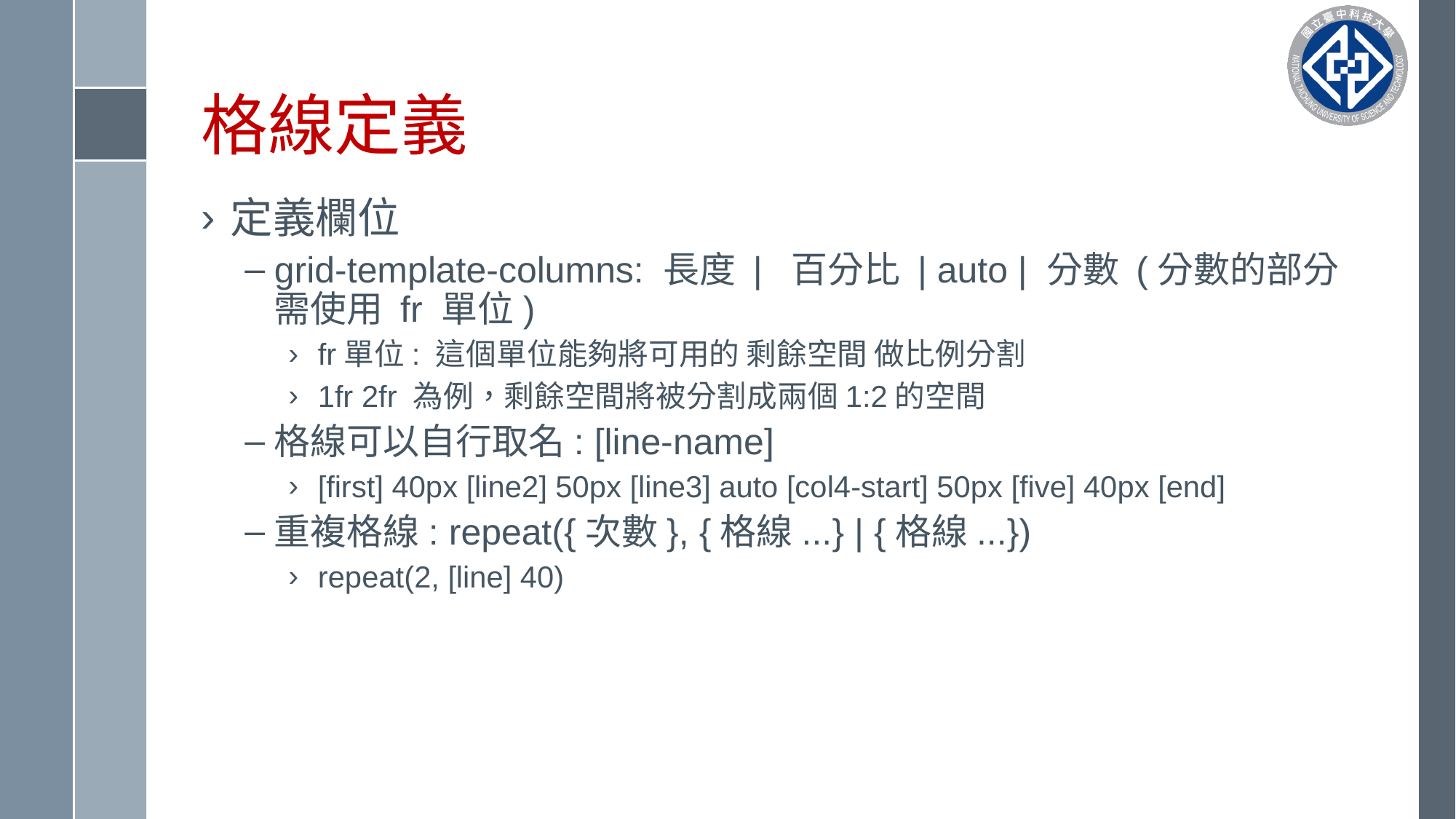

# 格線定義
定義欄位
grid-template-columns: 長度 |  百分比 | auto | 分數 (分數的部分需使用 fr 單位)
fr單位: 這個單位能夠將可用的 剩餘空間 做比例分割
1fr 2fr 為例，剩餘空間將被分割成兩個1:2的空間
格線可以自行取名: [line-name]
[first] 40px [line2] 50px [line3] auto [col4-start] 50px [five] 40px [end]
重複格線: repeat({次數}, {格線...} | {格線...})
repeat(2, [line] 40)